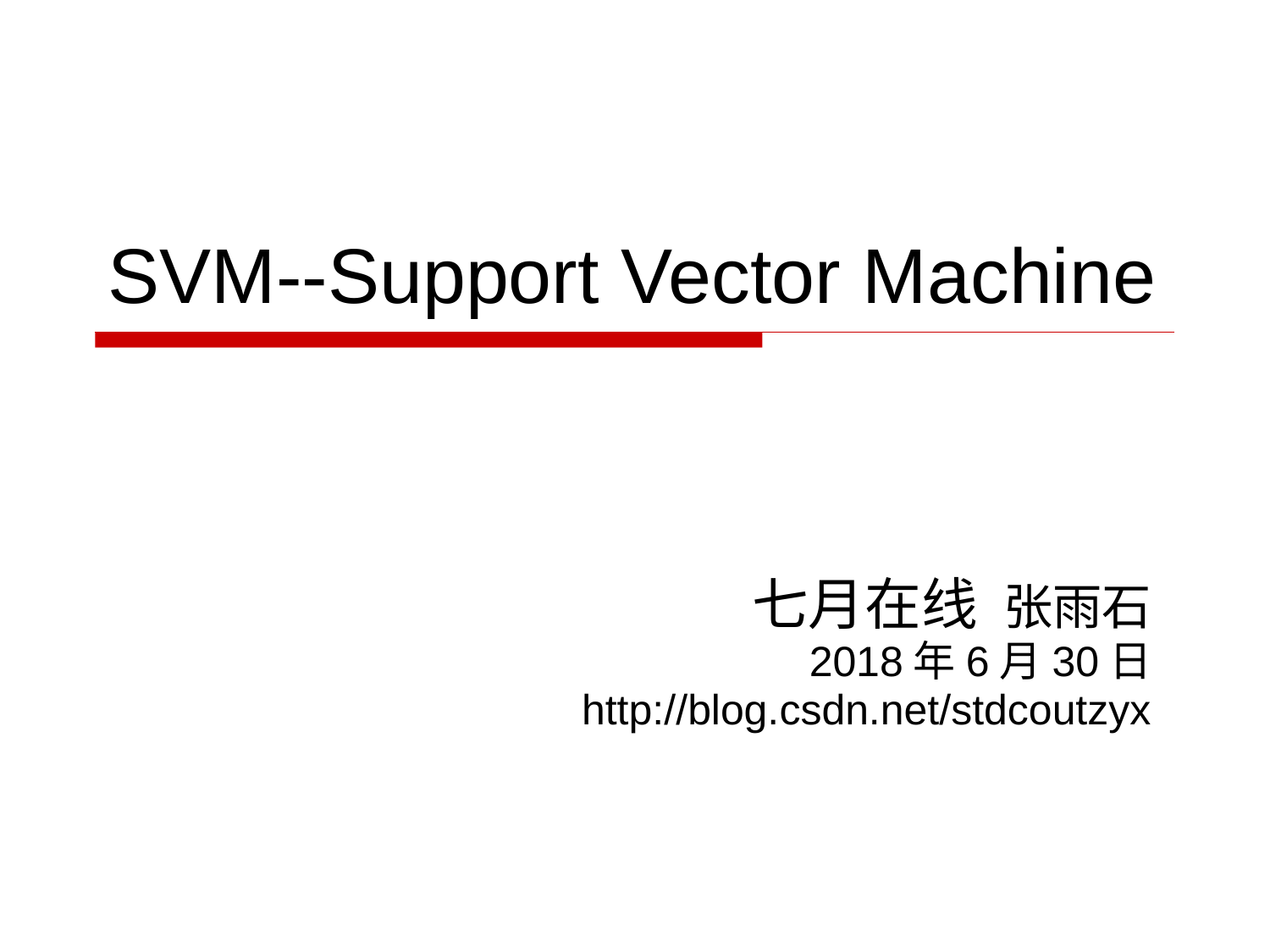

# SVM--Support Vector Machine
七月在线  张雨石
           2018年6月30日
http://blog.csdn.net/stdcoutzyx